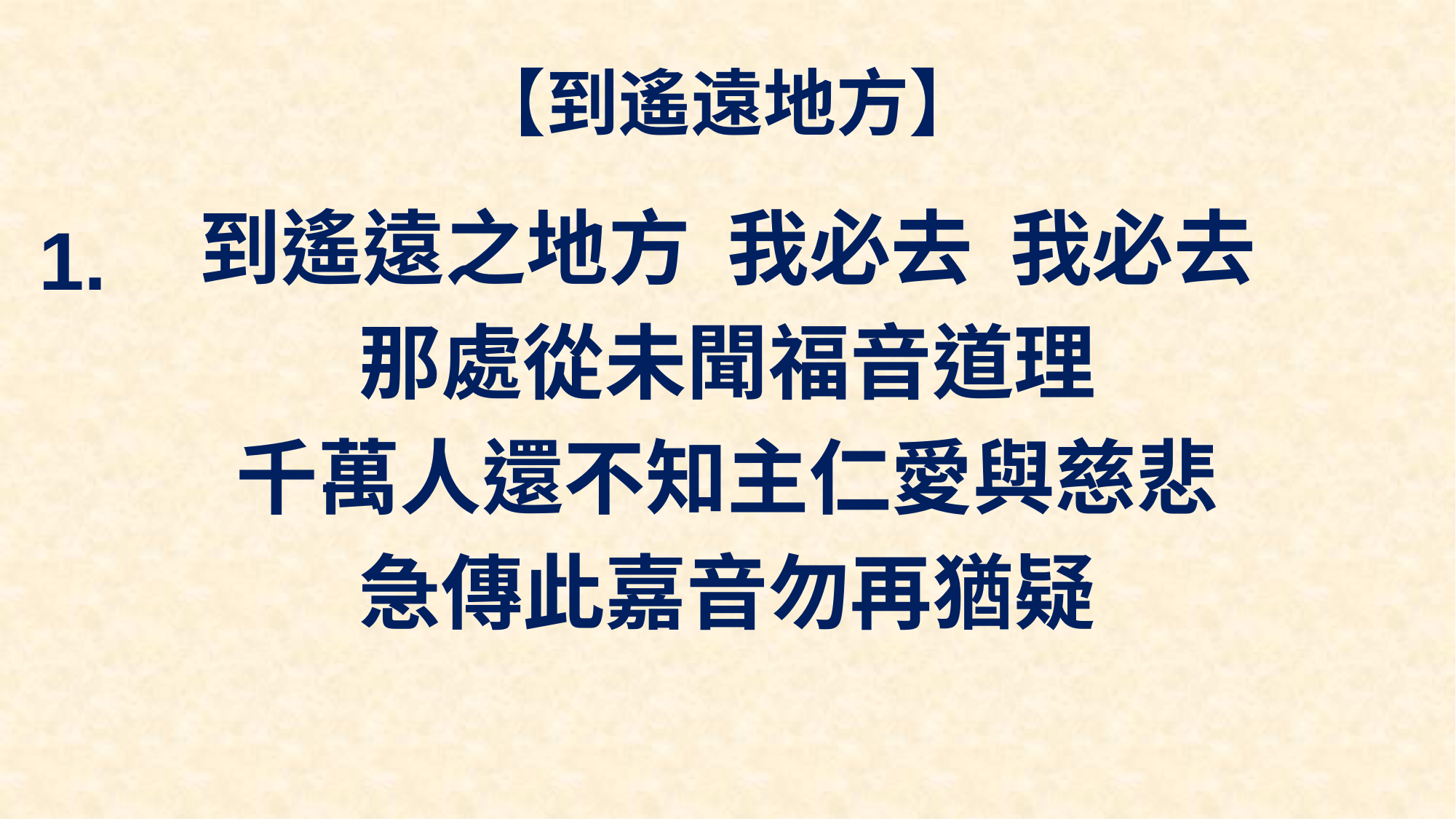

# 【到遙遠地方】
到遙遠之地方  我必去  我必去
那處從未聞福音道理
千萬人還不知主仁愛與慈悲
急傳此嘉音勿再猶疑
1.